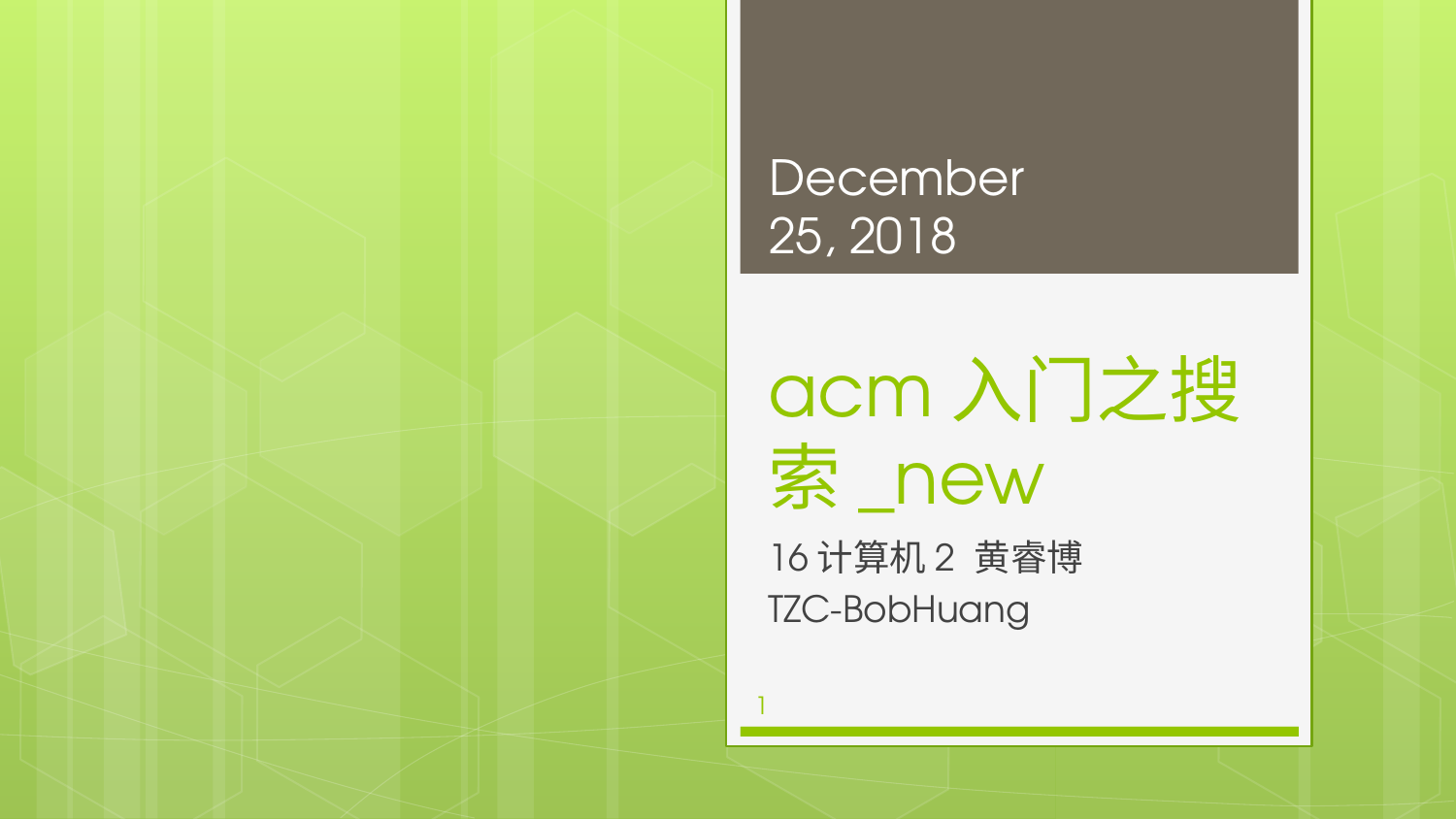

December 25, 2018
# acm入门之搜索_new
16计算机2 黄睿博
TZC-BobHuang

1